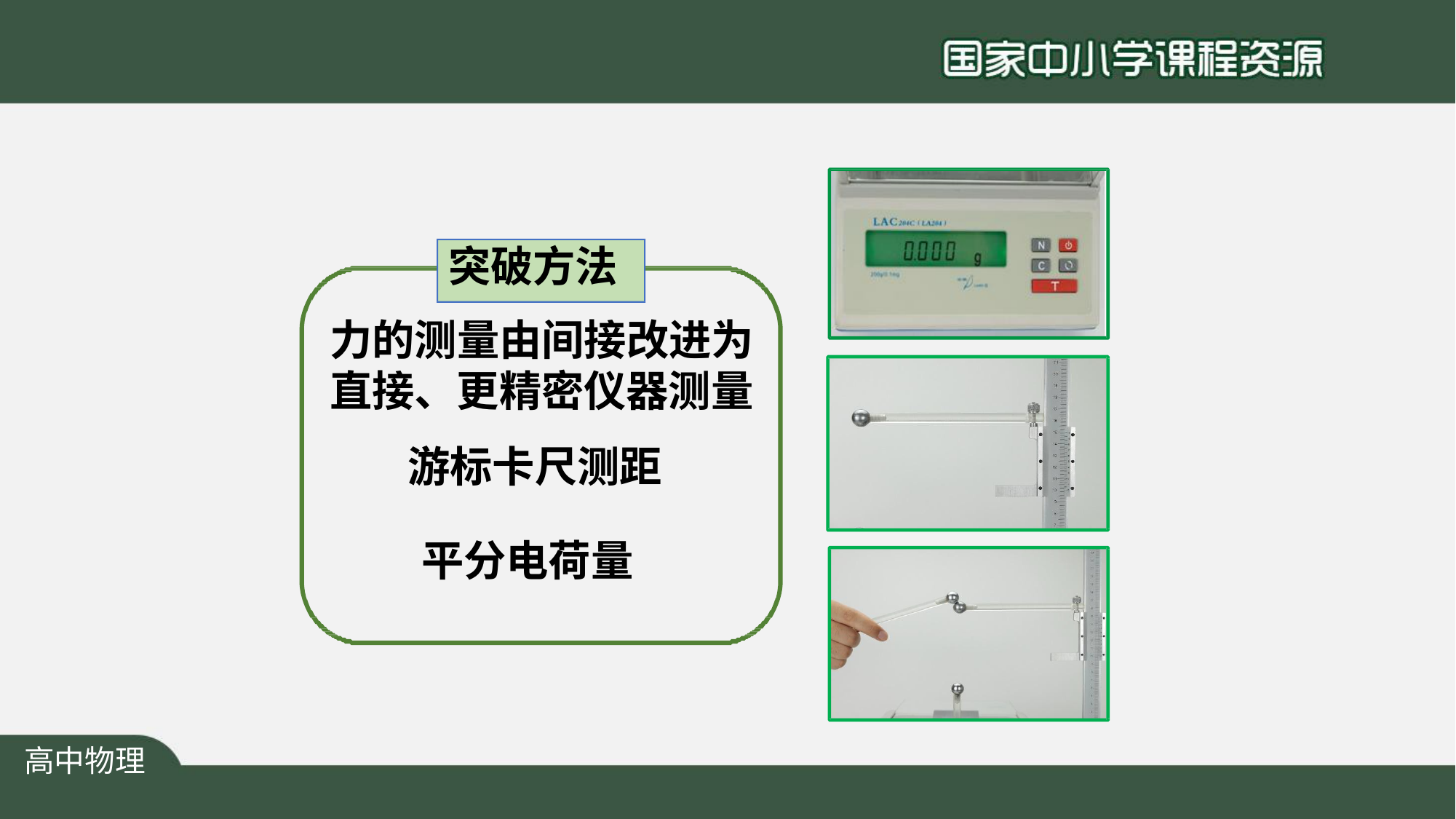

突破方法
力的测量由间接改进为 直接、更精密仪器测量
游标卡尺测距
平分电荷量

高中物理